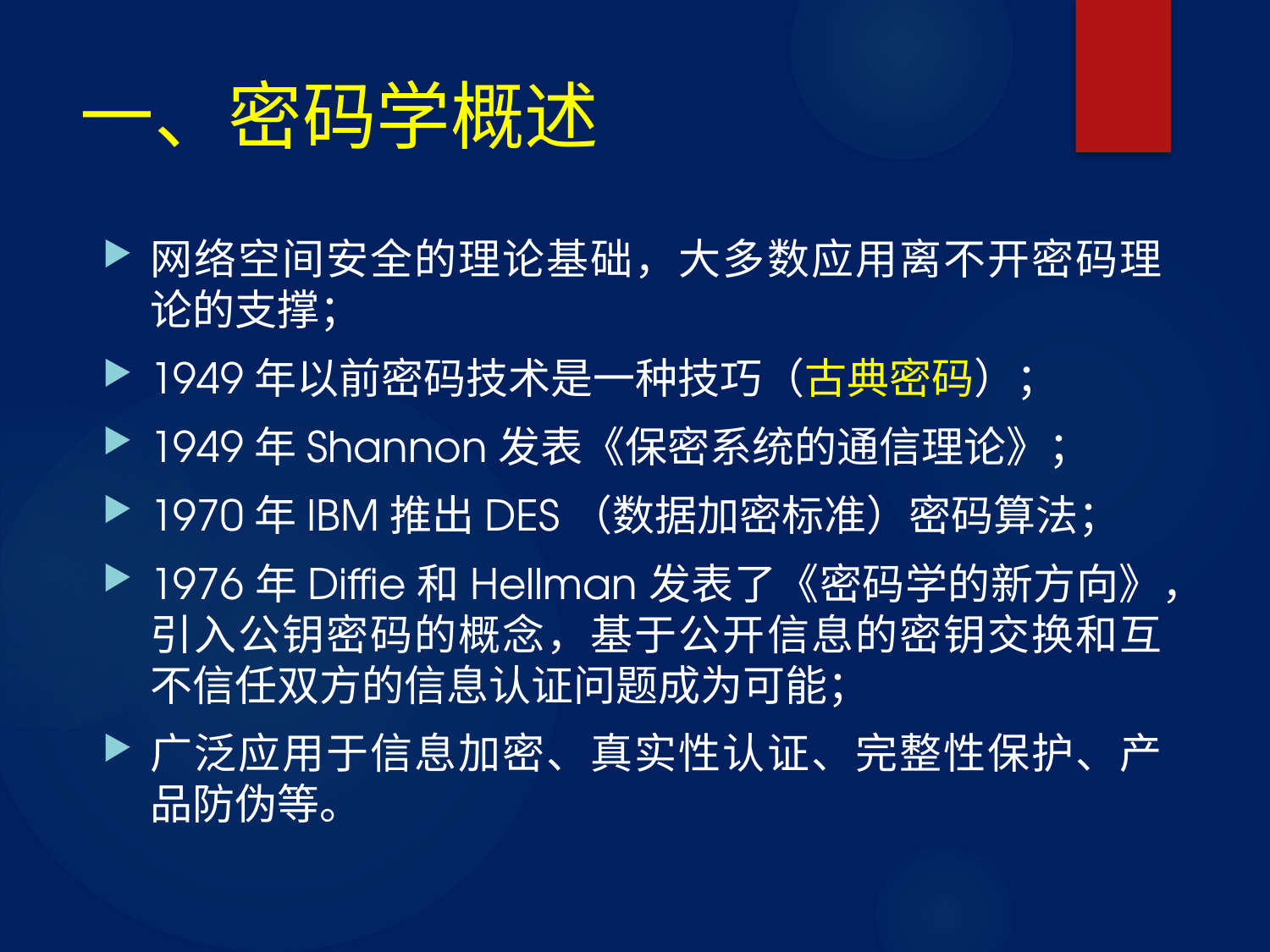

# 一、密码学概述
网络空间安全的理论基础，大多数应用离不开密码理论的支撑；
1949年以前密码技术是一种技巧（古典密码）；
1949年Shannon发表《保密系统的通信理论》；
1970年IBM推出DES（数据加密标准）密码算法；
1976年Diffie和Hellman发表了《密码学的新方向》，引入公钥密码的概念，基于公开信息的密钥交换和互不信任双方的信息认证问题成为可能；
广泛应用于信息加密、真实性认证、完整性保护、产品防伪等。